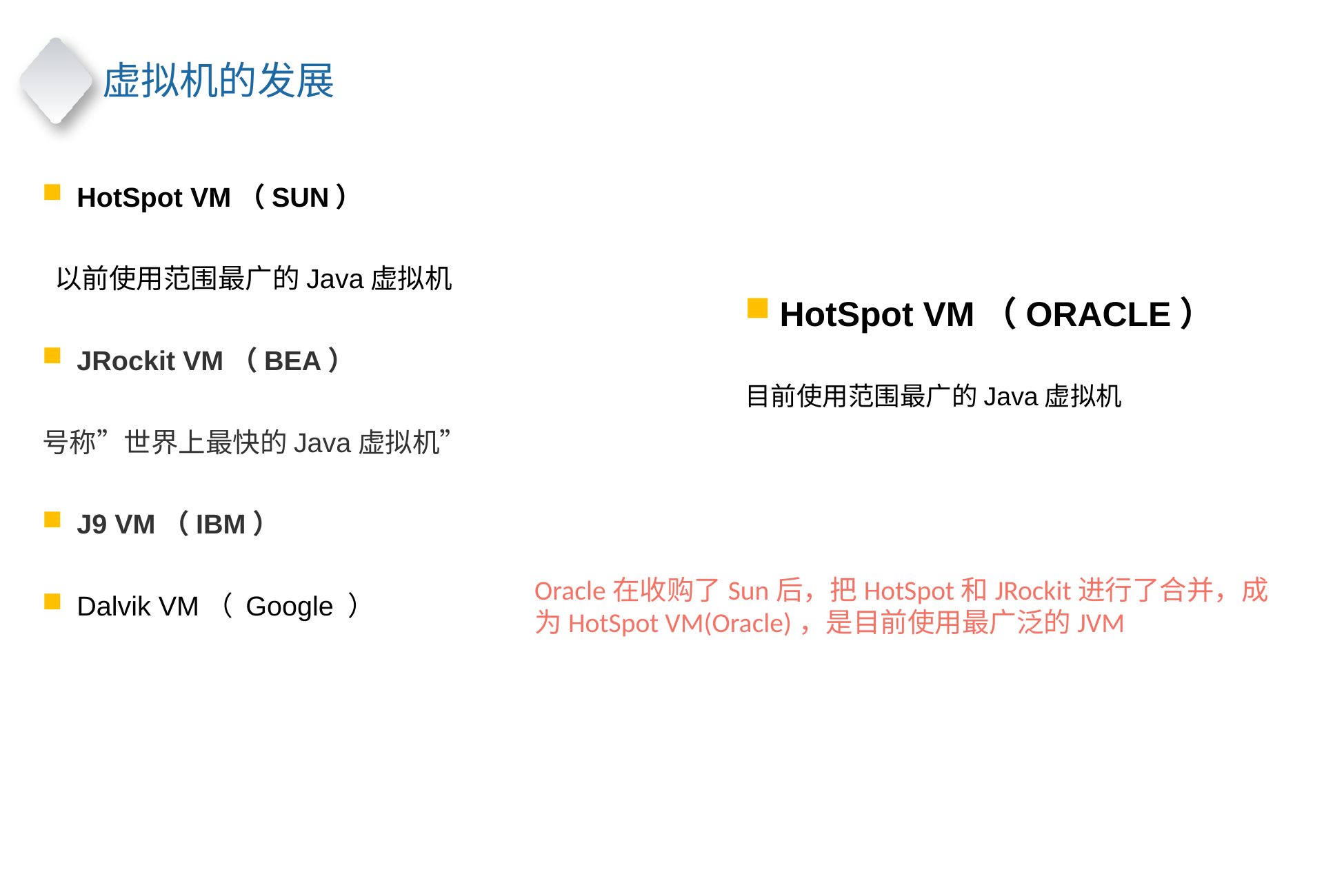

虚拟机的发展
HotSpot VM（SUN）
 以前使用范围最广的Java虚拟机
JRockit VM（BEA）
号称”世界上最快的Java虚拟机”
J9 VM（IBM）
Dalvik VM（ Google ）
HotSpot VM（ORACLE）
目前使用范围最广的Java虚拟机

Oracle在收购了Sun后，把HotSpot和JRockit进行了合并，成为HotSpot VM(Oracle)，是目前使用最广泛的JVM